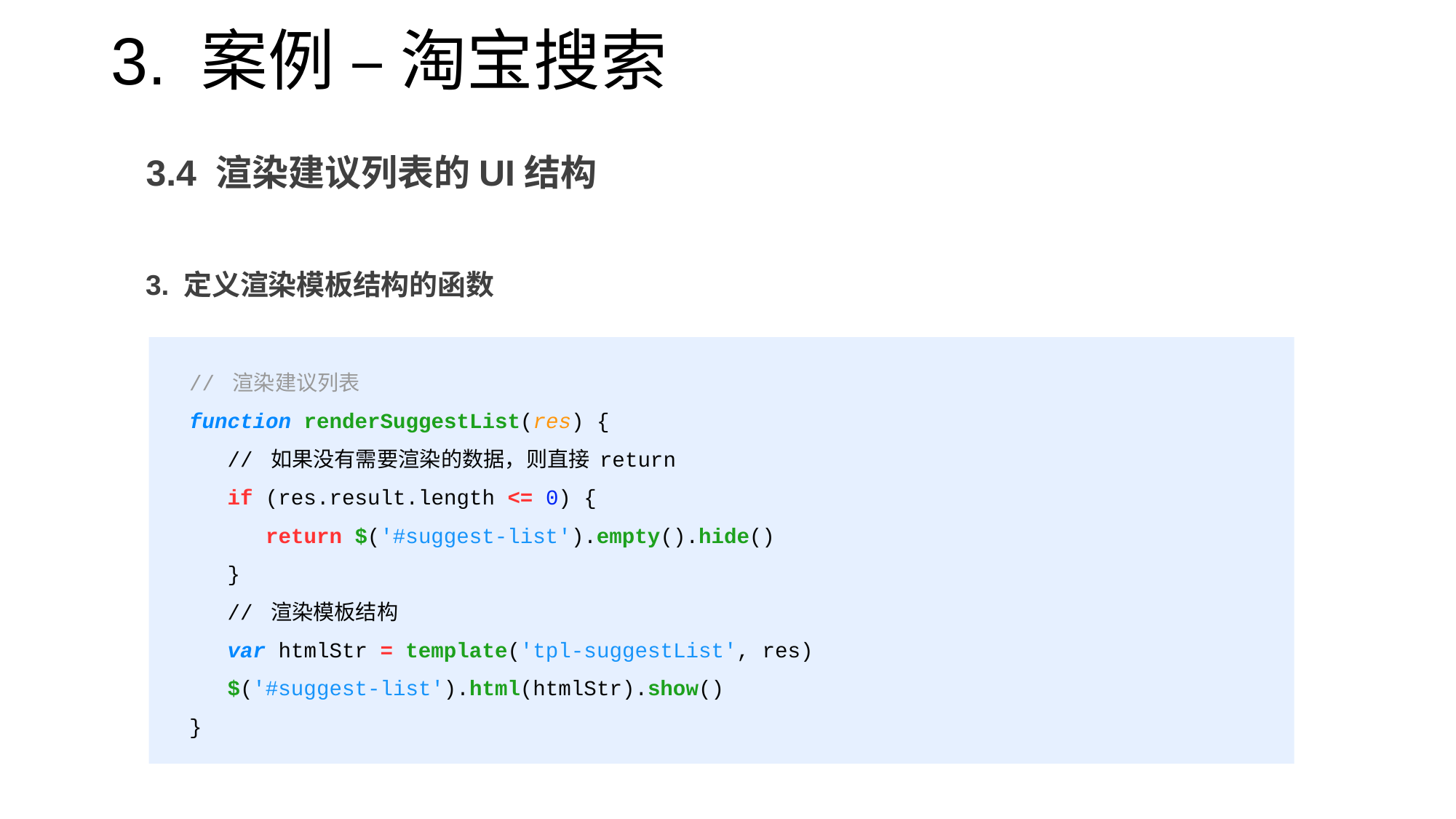

# 3. 案例 – 淘宝搜索
3.4 渲染建议列表的UI结构
3. 定义渲染模板结构的函数

 // 渲染建议列表
 function renderSuggestList(res) {
    // 如果没有需要渲染的数据，则直接 return
    if (res.result.length <= 0) {
       return $('#suggest-list').empty().hide()
    }
    // 渲染模板结构
    var htmlStr = template('tpl-suggestList', res)
    $('#suggest-list').html(htmlStr).show()
 }